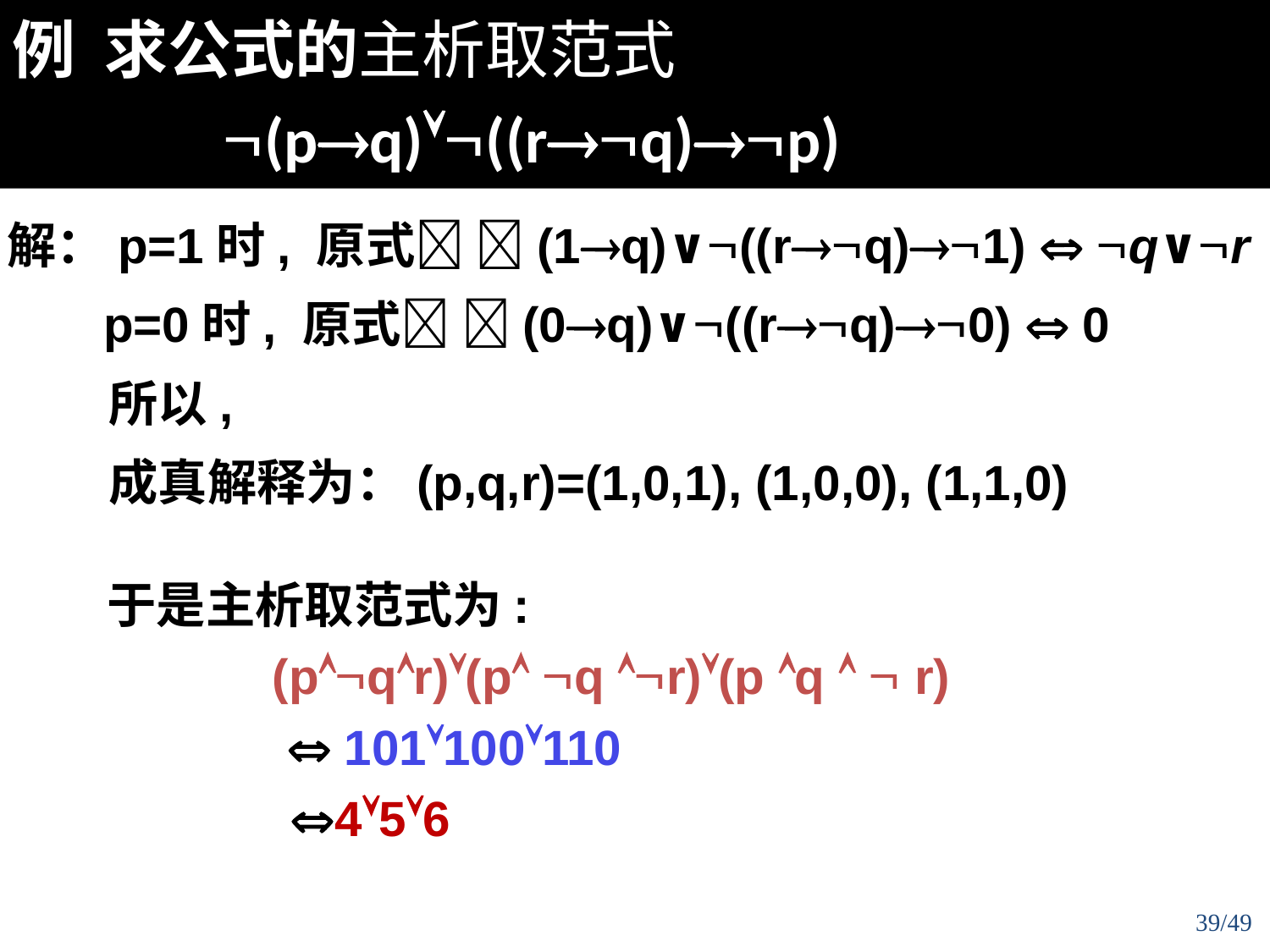

例  求公式的主析取范式
            ¬(p→q)∨¬((r→¬q)→¬p)
解：p=1时, 原式⇔ ¬(1→q)∨¬((r→¬q)→¬1) ⇔ ¬q∨¬r
       p=0时, 原式⇔ ¬(0→q)∨¬((r→¬q)→¬0) ⇔ 0
        所以,
        成真解释为：(p,q,r)=(1,0,1), (1,0,0), (1,1,0)

于是主析取范式为:
            (p∧¬q∧r)∨(p∧ ¬q ∧¬r)∨(p ∧q ∧ ¬ r)
             ⇔ 101∨100∨110
	    ⇔4∨5∨6
39/49